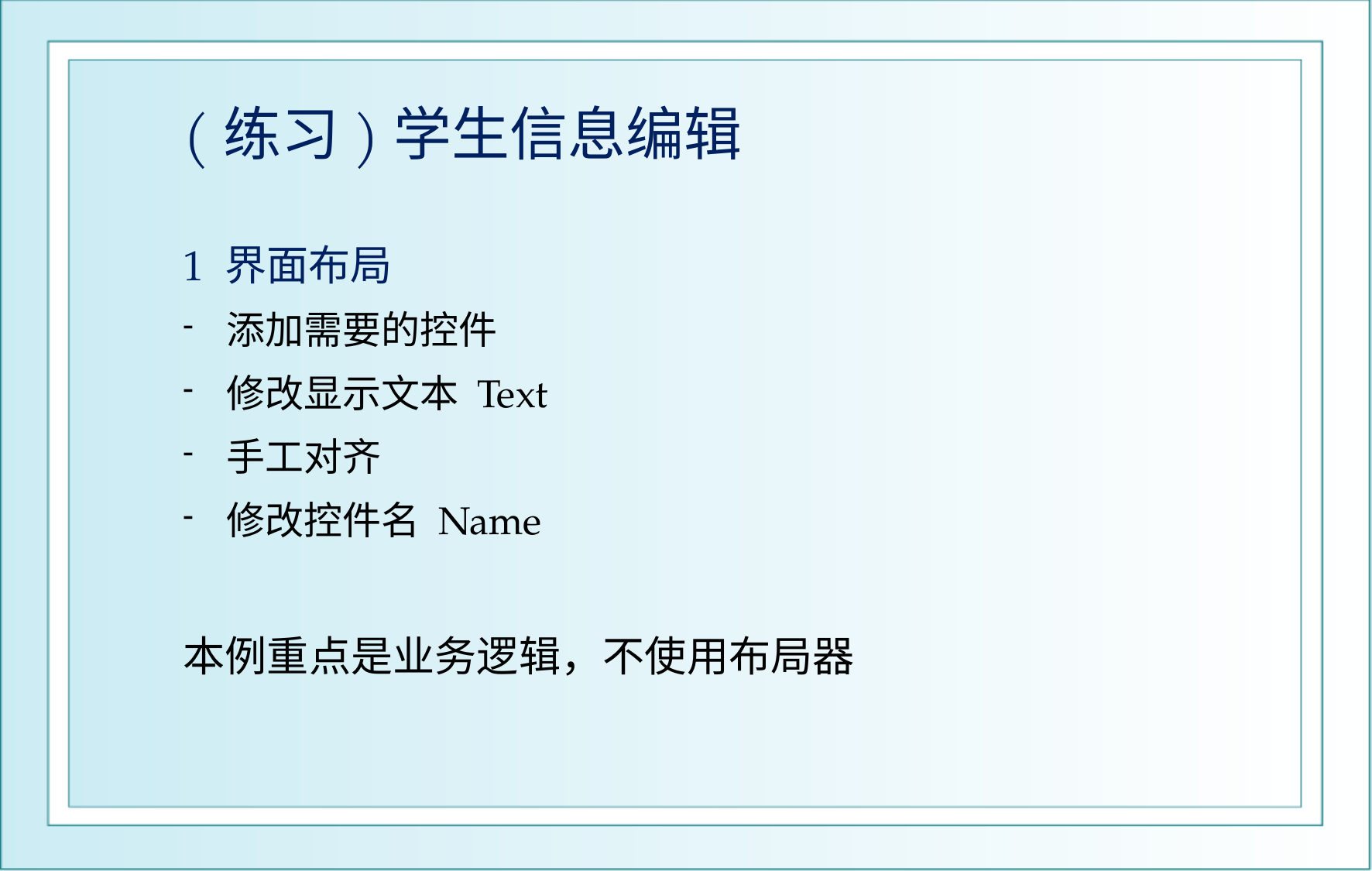

# (练习)学生信息编辑
1 界面布局
添加需要的控件
修改显示文本 Text
手工对齐
修改控件名 Name

本例重点是业务逻辑，不使用布局器